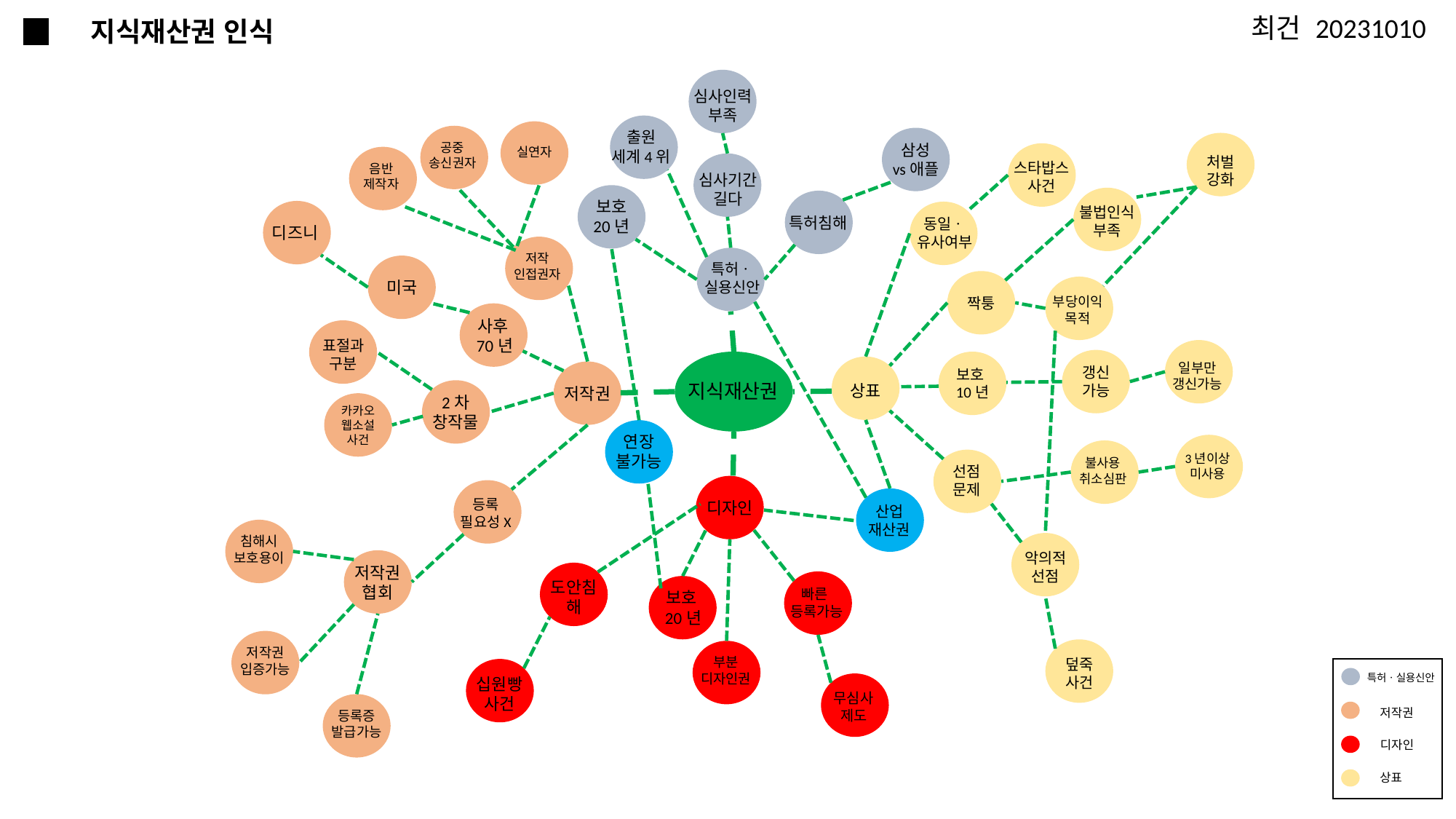

최건 20231010
지식재산권 인식

심사인력
부족

출원
세계4위

실연자

공중
송신권자

삼성
vs애플

스타밥스
사건

음반
제작자
처벌
강화

심사기간
길다

보호
20년

특허침해
불법인식
부족

디즈니

동일ㆍ
유사여부

저작
인접권자

특허ㆍ
실용신안

미국

짝퉁

부당이익
목적

사후70년

표절과
구분

갱신가능

지식재산권

보호10년
일부만
갱신가능

상표

저작권

2차
창작물

카카오
웹소설
사건

연장
불가능

3년이상
미사용

불사용
취소심판

선점문제

디자인

등록
필요성X

산업
재산권

침해시
보호용이

악의적
선점

저작권
협회

도안침해

빠른
등록가능

보호20년

저작권
입증가능

덮죽
사건

부분
디자인권

십원빵
사건

무심사
제도

등록증
발급가능

특허ㆍ실용신안

저작권

디자인

상표